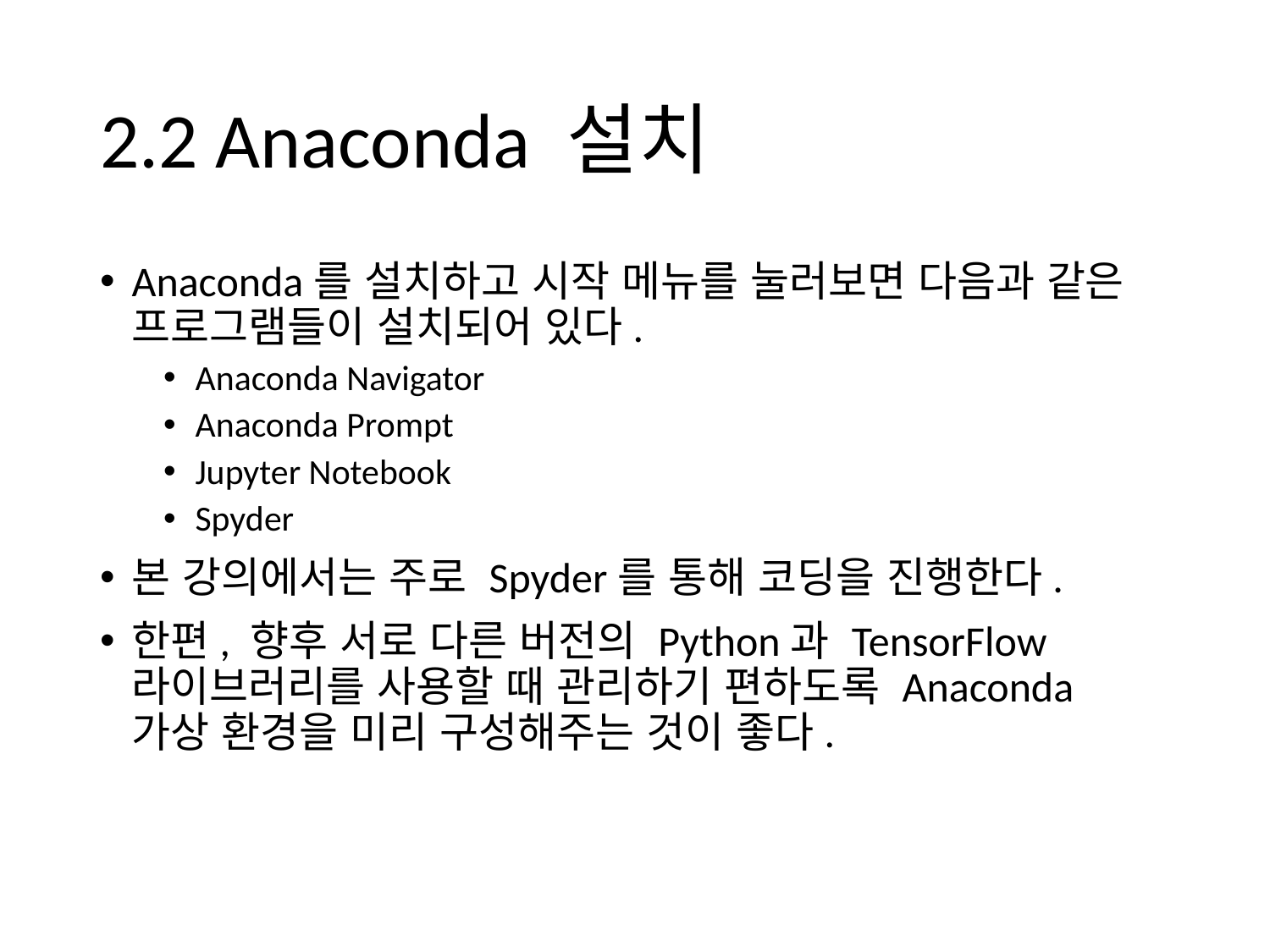

# 2.2 Anaconda 설치
Anaconda를 설치하고 시작 메뉴를 눌러보면 다음과 같은 프로그램들이 설치되어 있다.
Anaconda Navigator
Anaconda Prompt
Jupyter Notebook
Spyder
본 강의에서는 주로 Spyder를 통해 코딩을 진행한다.
한편, 향후 서로 다른 버전의 Python과 TensorFlow 라이브러리를 사용할 때 관리하기 편하도록 Anaconda 가상 환경을 미리 구성해주는 것이 좋다.